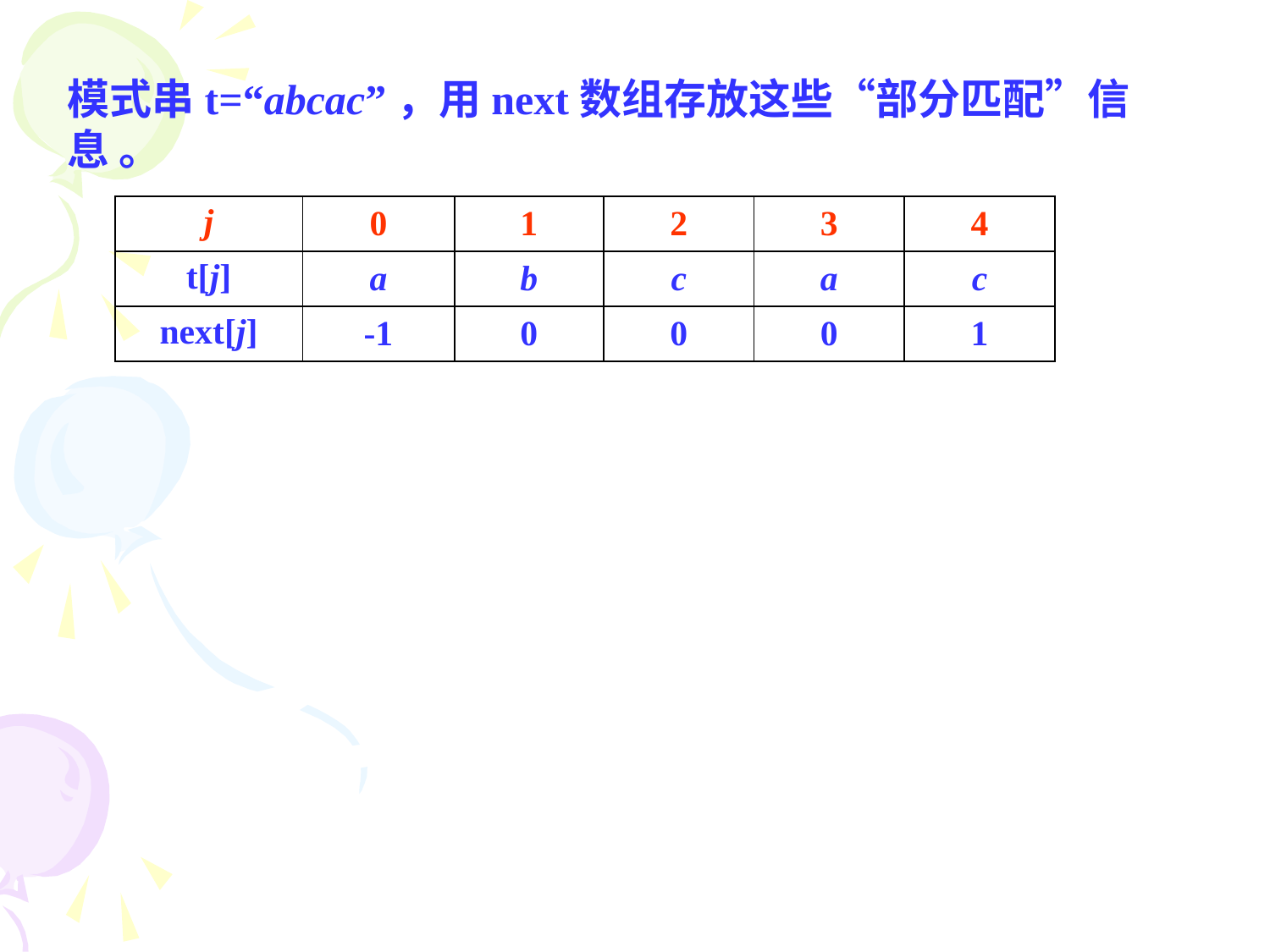

模式串t=“abcac”，用next数组存放这些“部分匹配”信息 。
| j | 0 | 1 | 2 | 3 | 4 |
| --- | --- | --- | --- | --- | --- |
| t[j] | a | b | c | a | c |
| next[j] | -1 | 0 | 0 | 0 | 1 |